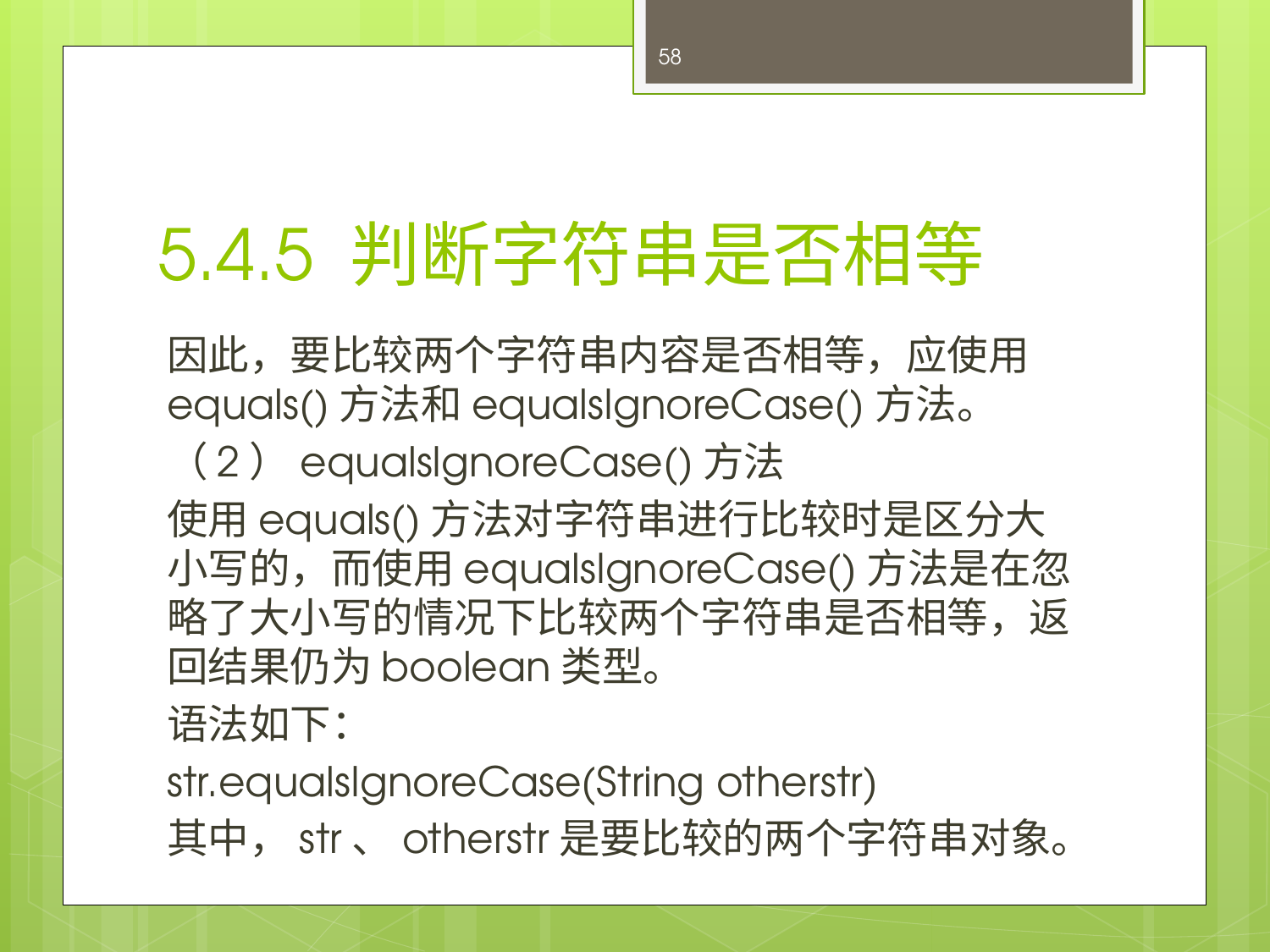

58
# 5.4.5 判断字符串是否相等
因此，要比较两个字符串内容是否相等，应使用equals()方法和equalsIgnoreCase()方法。
（2）equalsIgnoreCase()方法
使用equals()方法对字符串进行比较时是区分大小写的，而使用equalsIgnoreCase()方法是在忽略了大小写的情况下比较两个字符串是否相等，返回结果仍为boolean类型。
语法如下：
str.equalsIgnoreCase(String otherstr)
其中，str、otherstr是要比较的两个字符串对象。